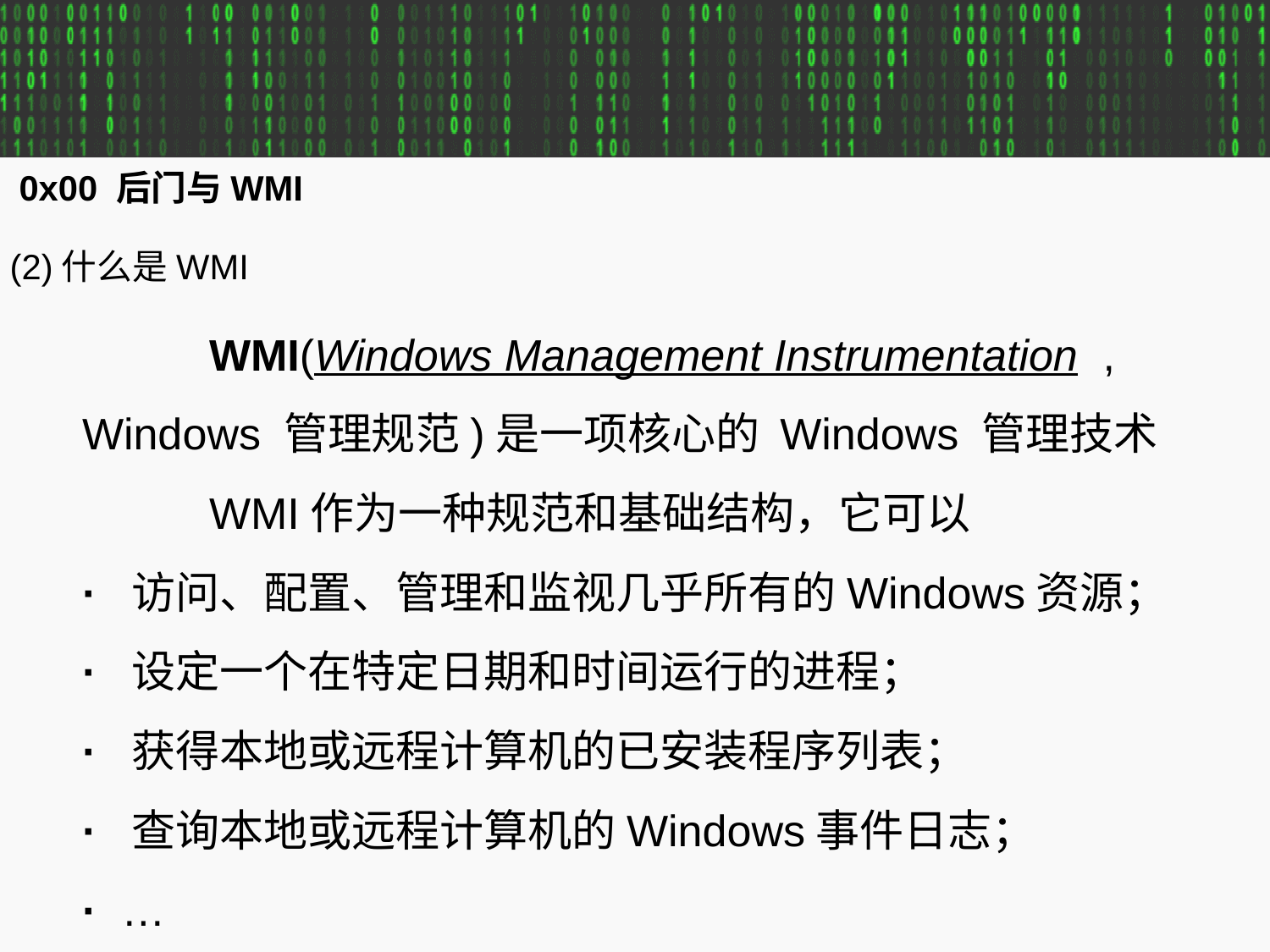

0x00 后门与WMI
(2)什么是WMI
	WMI(Windows Management Instrumentation  , Windows 管理规范)是一项核心的 Windows 管理技术
	WMI作为一种规范和基础结构，它可以
·  访问、配置、管理和监视几乎所有的Windows资源；
·  设定一个在特定日期和时间运行的进程；
·  获得本地或远程计算机的已安装程序列表；
·  查询本地或远程计算机的Windows事件日志；
·  …